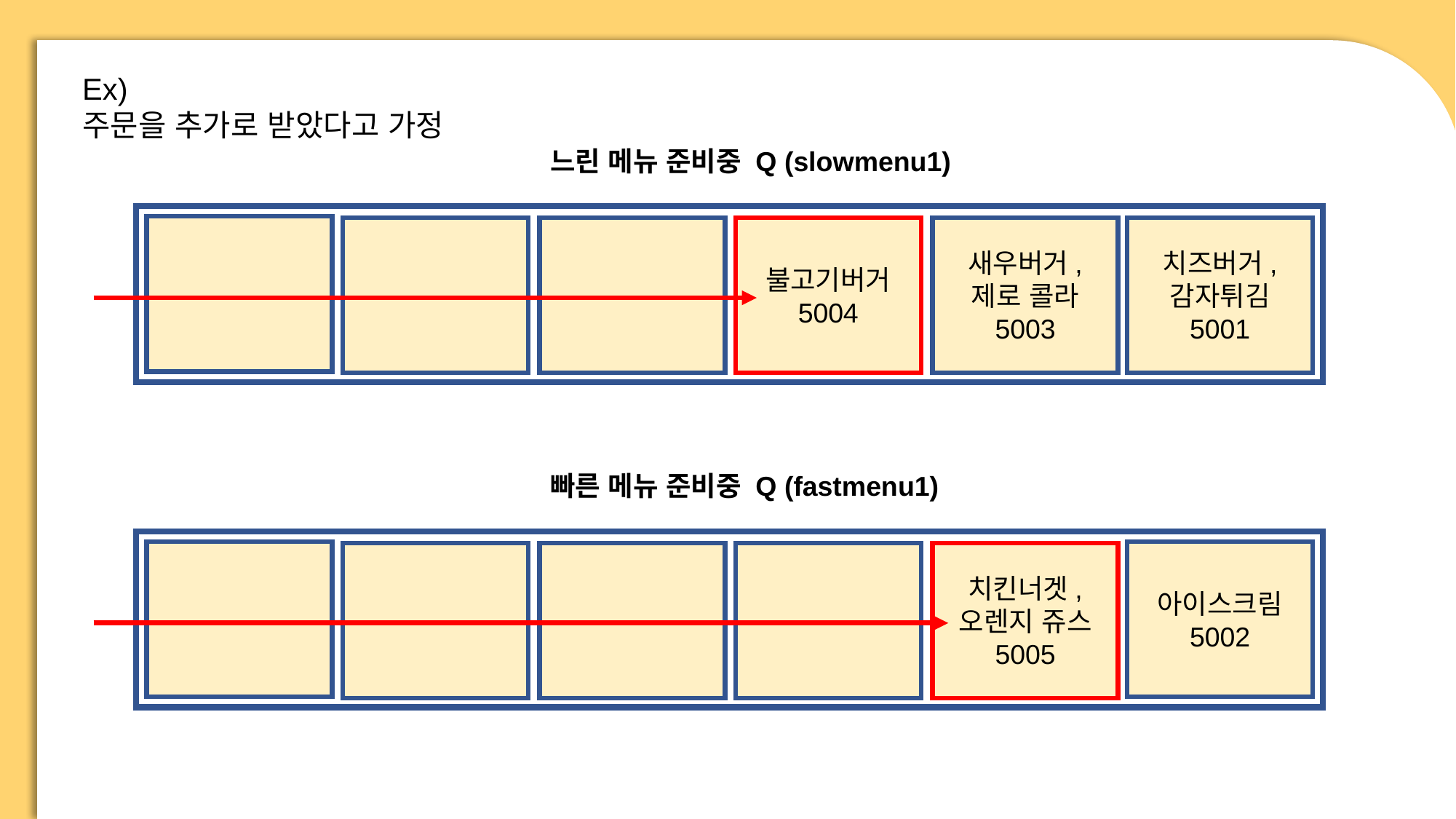

Ex)
주문을 추가로 받았다고 가정
느린 메뉴 준비중 Q (slowmenu1)

불고기버거
5004
새우버거,
제로 콜라
5003
치즈버거,
감자튀김
5001
빠른 메뉴 준비중 Q (fastmenu1)

아이스크림
5002

치킨너겟,
오렌지 쥬스
5005